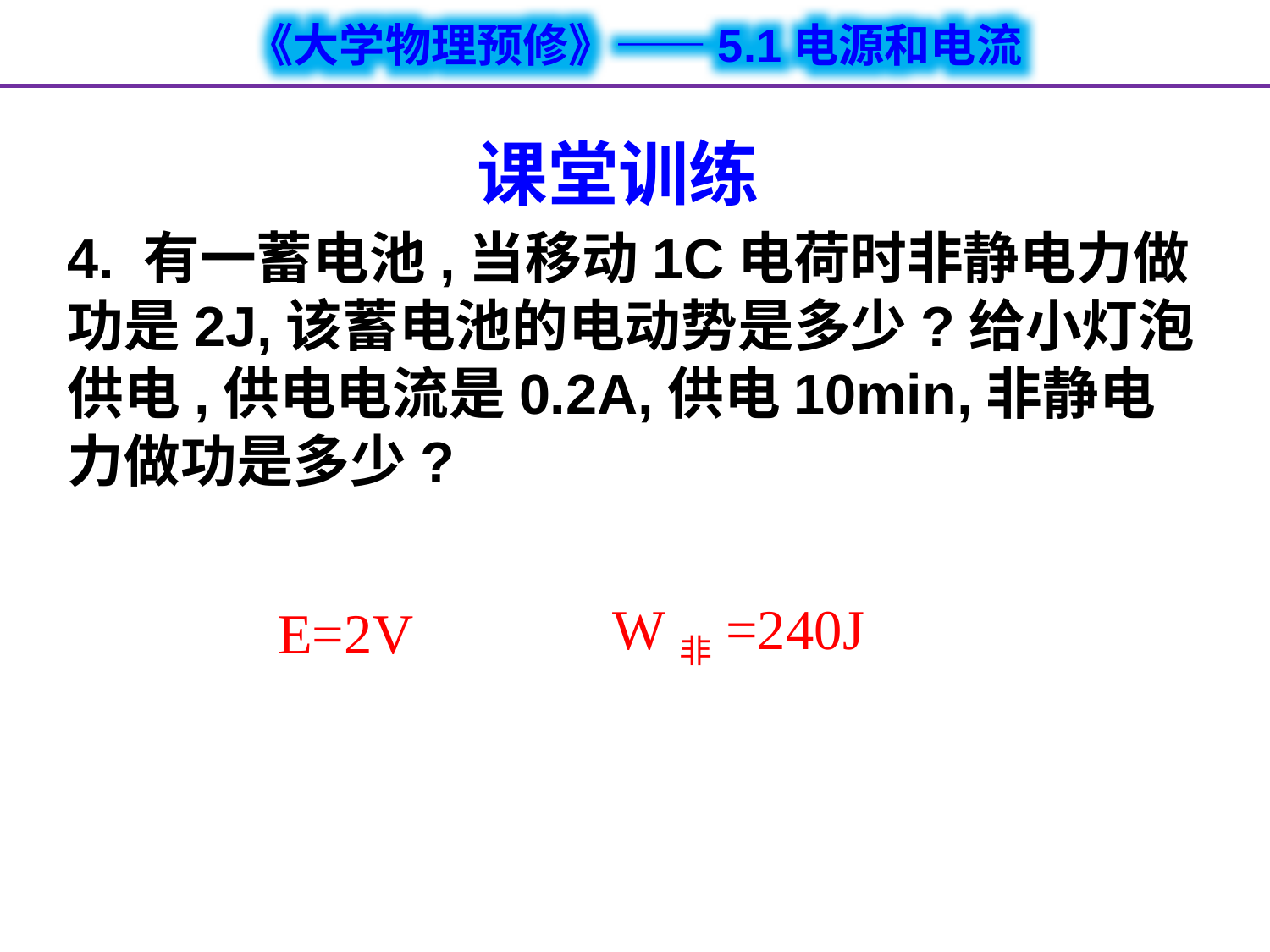

课堂训练
4. 有一蓄电池,当移动1C电荷时非静电力做功是2J,该蓄电池的电动势是多少?给小灯泡供电,供电电流是0.2A,供电10min,非静电力做功是多少?
W非=240J
E=2V